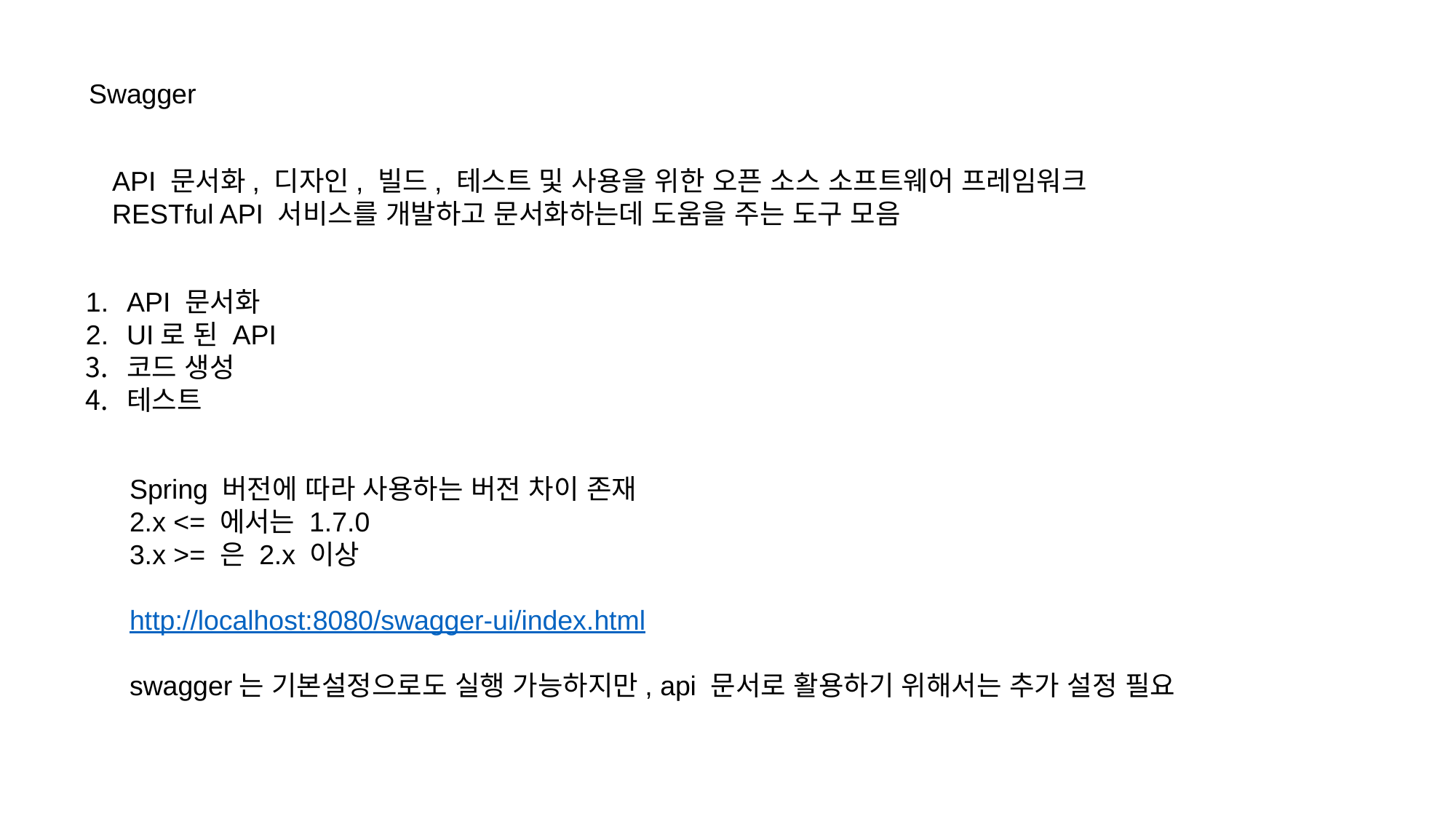

Swagger
API 문서화, 디자인, 빌드, 테스트 및 사용을 위한 오픈 소스 소프트웨어 프레임워크
RESTful API 서비스를 개발하고 문서화하는데 도움을 주는 도구 모음
API 문서화
UI로 된 API
코드 생성
테스트
Spring 버전에 따라 사용하는 버전 차이 존재
2.x <= 에서는 1.7.0
3.x >= 은 2.x 이상

http://localhost:8080/swagger-ui/index.html

swagger는 기본설정으로도 실행 가능하지만, api 문서로 활용하기 위해서는 추가 설정 필요